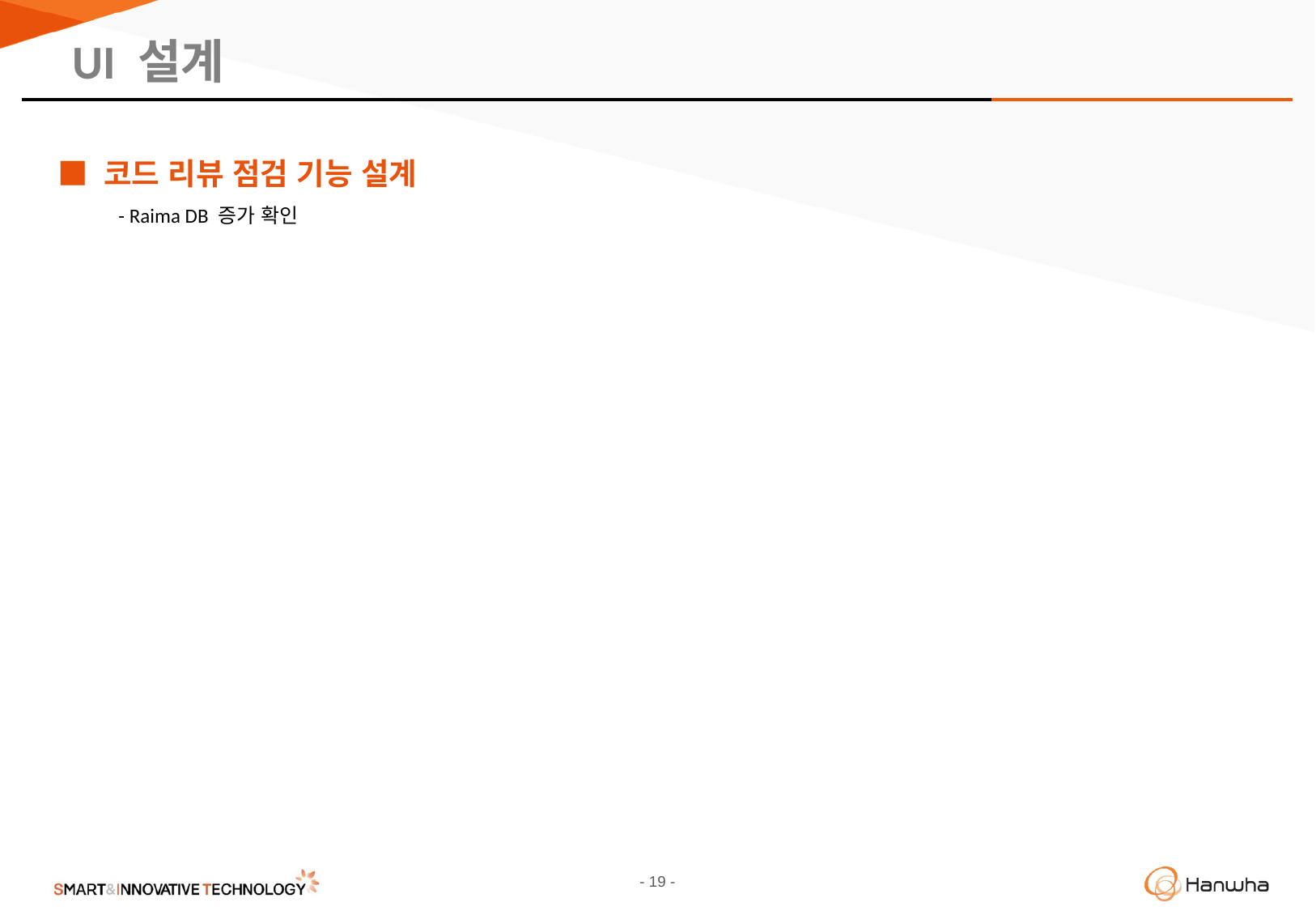

UI 설계
■ 코드 리뷰 점검 기능 설계
- Raima DB 증가 확인